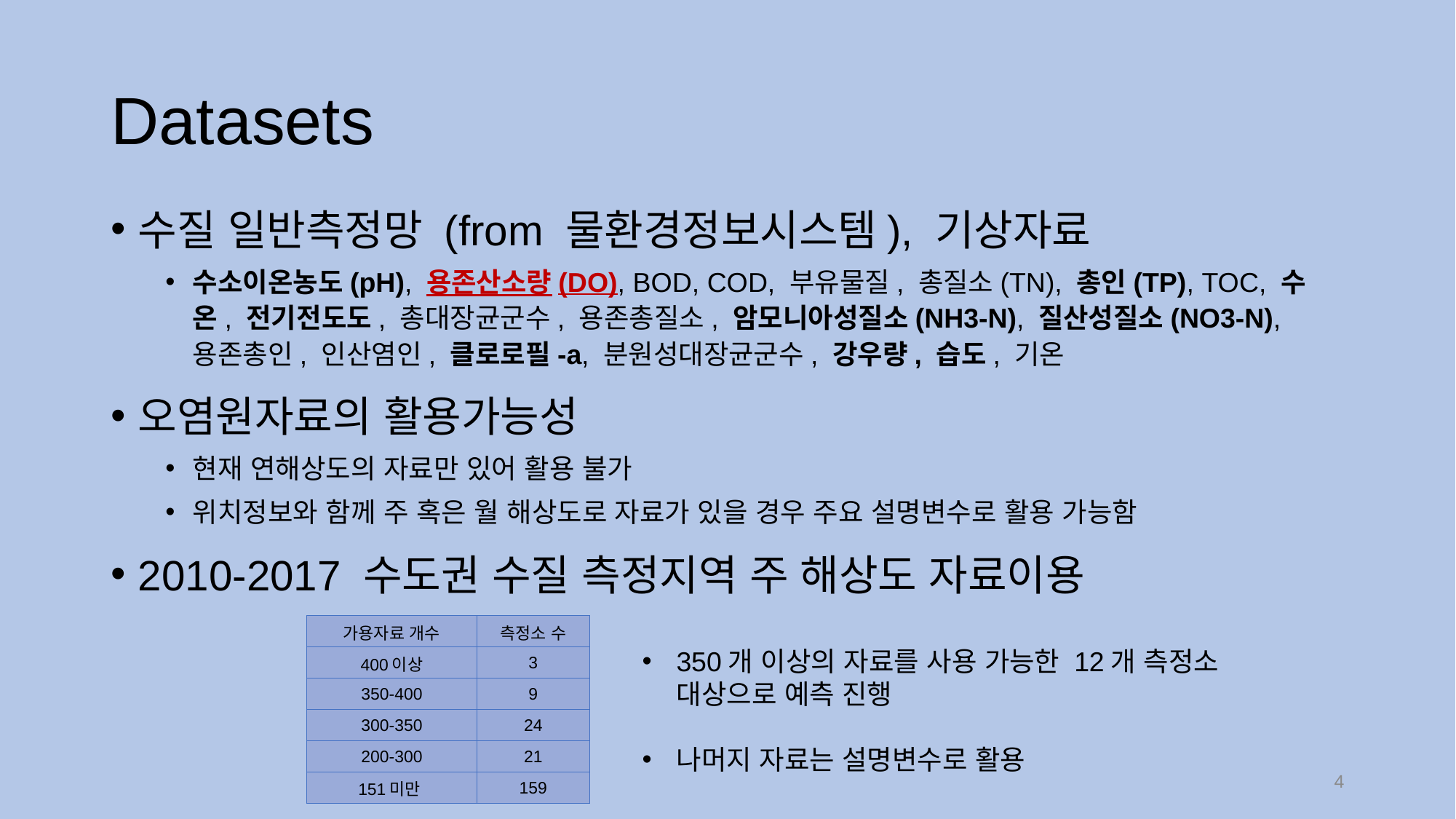

# Datasets
수질 일반측정망 (from 물환경정보시스템), 기상자료
수소이온농도(pH), 용존산소량(DO), BOD, COD, 부유물질, 총질소(TN), 총인(TP), TOC, 수온, 전기전도도, 총대장균군수, 용존총질소, 암모니아성질소(NH3-N), 질산성질소(NO3-N), 용존총인, 인산염인, 클로로필-a, 분원성대장균군수, 강우량, 습도, 기온
오염원자료의 활용가능성
현재 연해상도의 자료만 있어 활용 불가
위치정보와 함께 주 혹은 월 해상도로 자료가 있을 경우 주요 설명변수로 활용 가능함
2010-2017 수도권 수질 측정지역 주 해상도 자료이용

| 가용자료 개수 | 측정소 수 |
| --- | --- |
| 400이상 | 3 |
| 350-400 | 9 |
| 300-350 | 24 |
| 200-300 | 21 |
| 151미만 | 159 |
350개 이상의 자료를 사용 가능한 12개 측정소 대상으로 예측 진행

나머지 자료는 설명변수로 활용
4